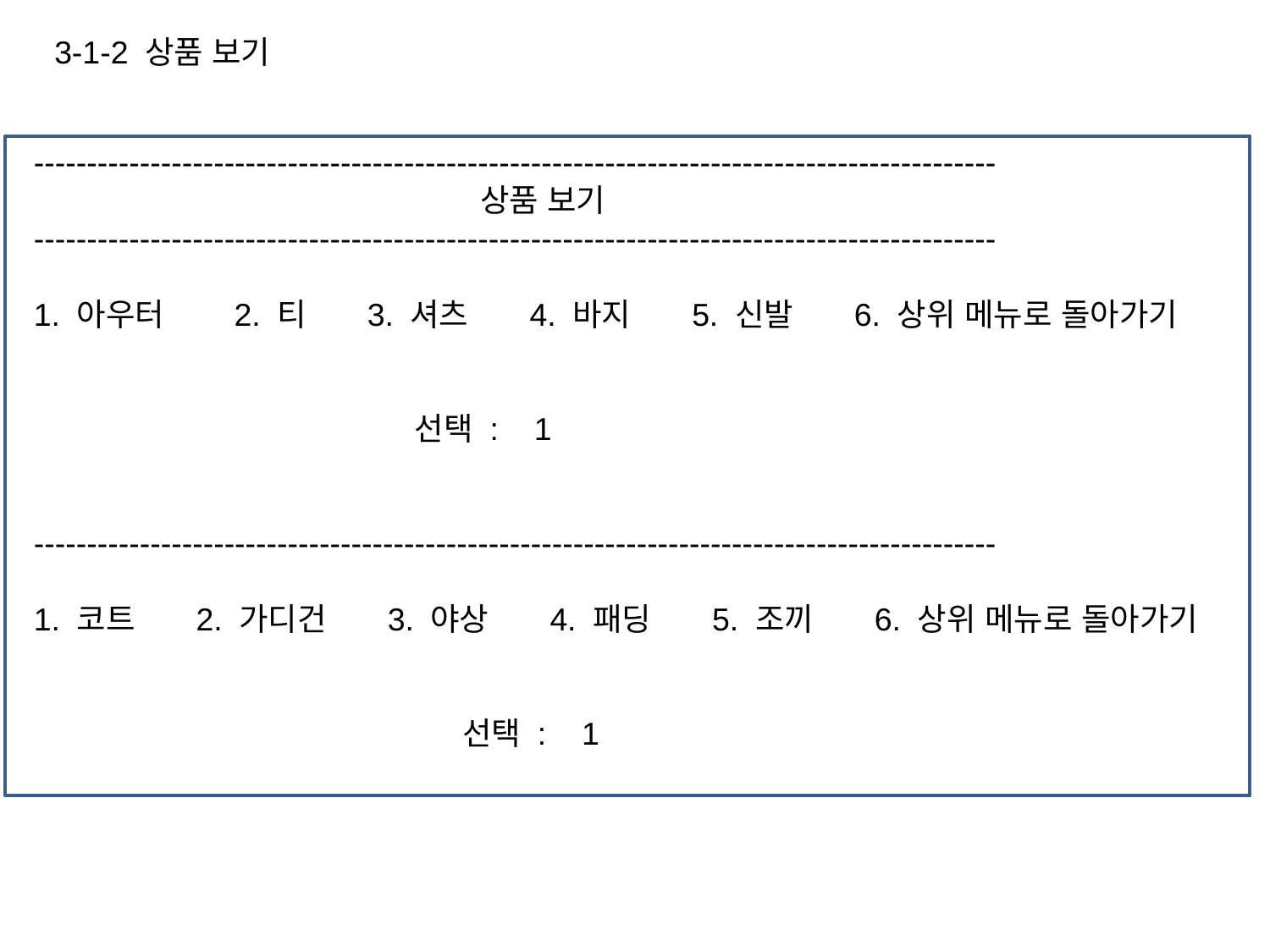

3-1-2 상품 보기

-------------------------------------------------------------------------------------------
		  	        상품 보기
-------------------------------------------------------------------------------------------

1. 아우터       2. 티      3. 셔츠      4. 바지      5. 신발      6. 상위 메뉴로 돌아가기

			선택 :    1

-------------------------------------------------------------------------------------------

1. 코트      2. 가디건      3. 야상      4. 패딩      5. 조끼      6. 상위 메뉴로 돌아가기

				선택 :    1